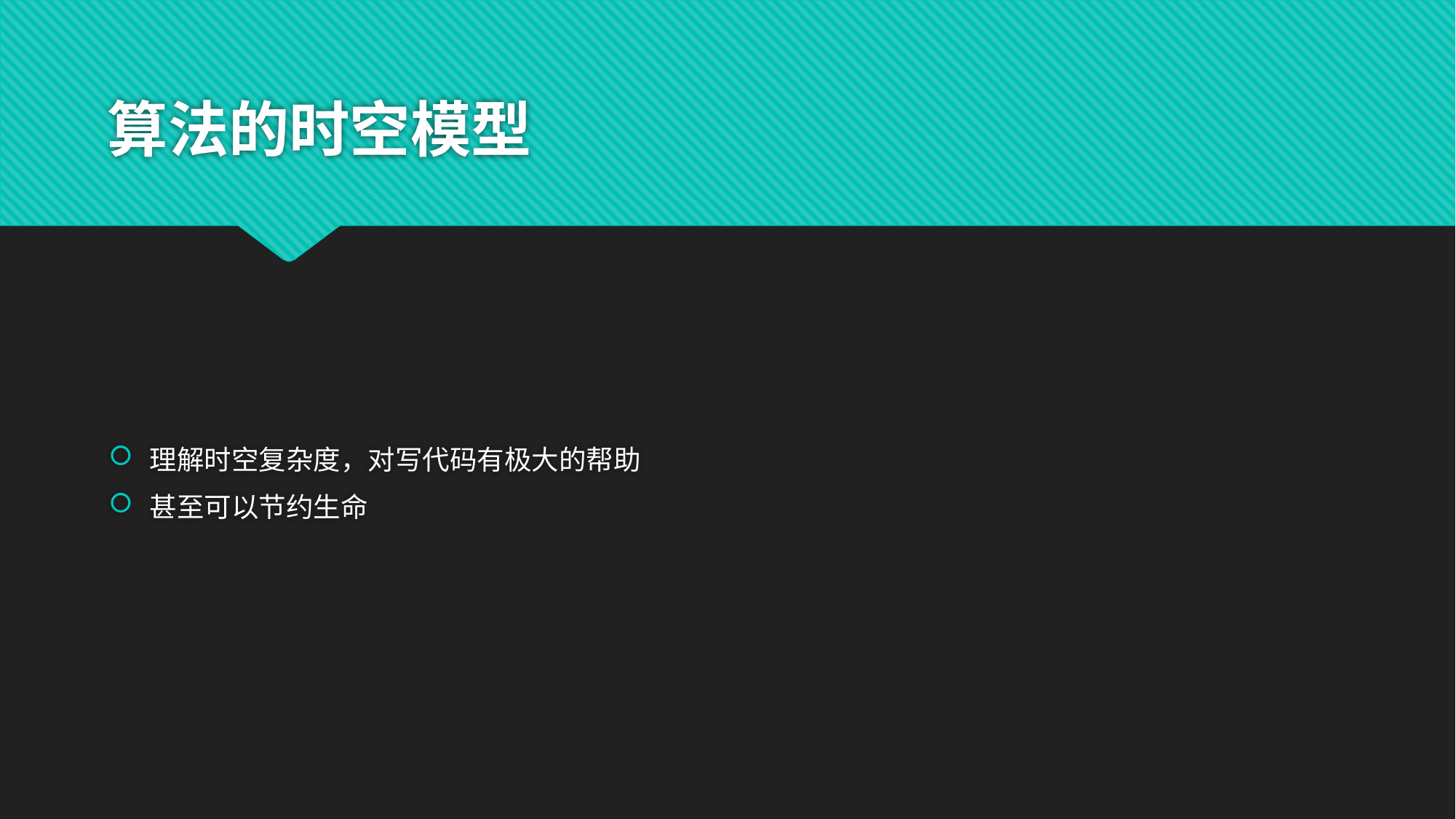

# 算法的时空模型
理解时空复杂度，对写代码有极大的帮助
甚至可以节约生命